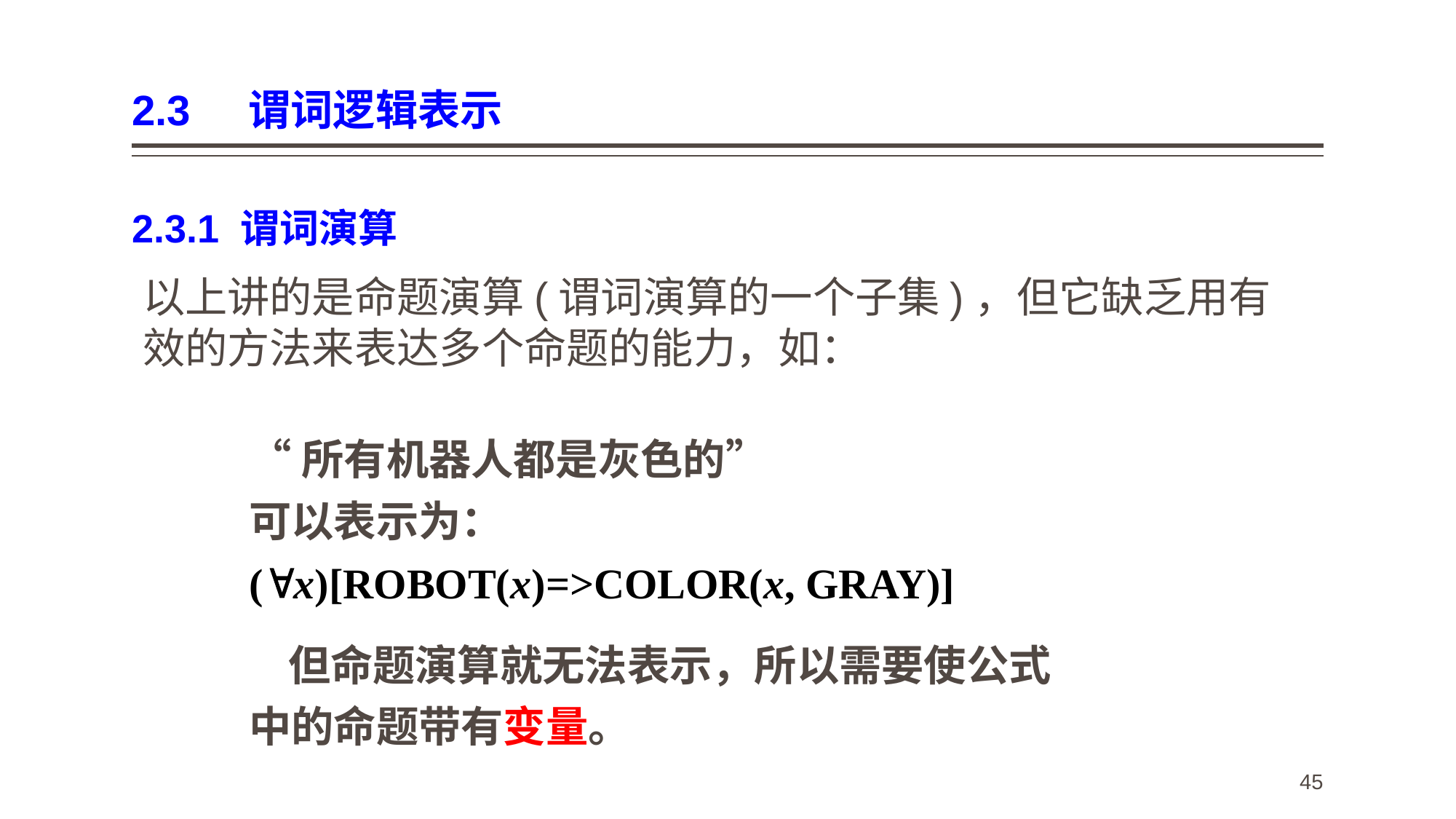

# 2.3    谓词逻辑表示
2.3.1 谓词演算
以上讲的是命题演算(谓词演算的一个子集)，但它缺乏用有效的方法来表达多个命题的能力，如：
“所有机器人都是灰色的”
可以表示为：
(∀x)[ROBOT(x)=>COLOR(x, GRAY)]
   但命题演算就无法表示，所以需要使公式中的命题带有变量。
45